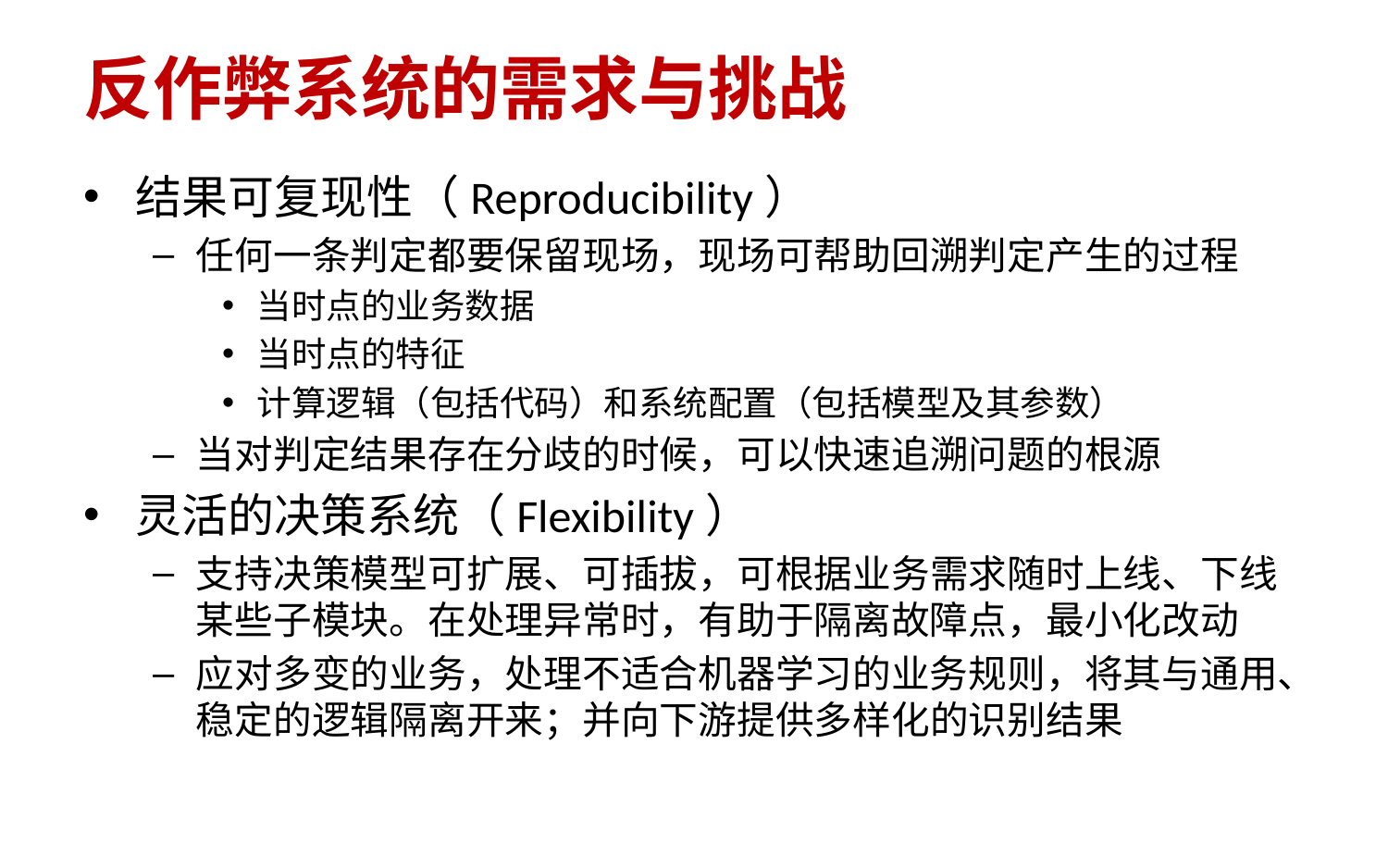

# 反作弊系统的需求与挑战
结果可复现性（Reproducibility）
任何一条判定都要保留现场，现场可帮助回溯判定产生的过程
当时点的业务数据
当时点的特征
计算逻辑（包括代码）和系统配置（包括模型及其参数）
当对判定结果存在分歧的时候，可以快速追溯问题的根源
灵活的决策系统（Flexibility）
支持决策模型可扩展、可插拔，可根据业务需求随时上线、下线某些子模块。在处理异常时，有助于隔离故障点，最小化改动
应对多变的业务，处理不适合机器学习的业务规则，将其与通用、稳定的逻辑隔离开来；并向下游提供多样化的识别结果